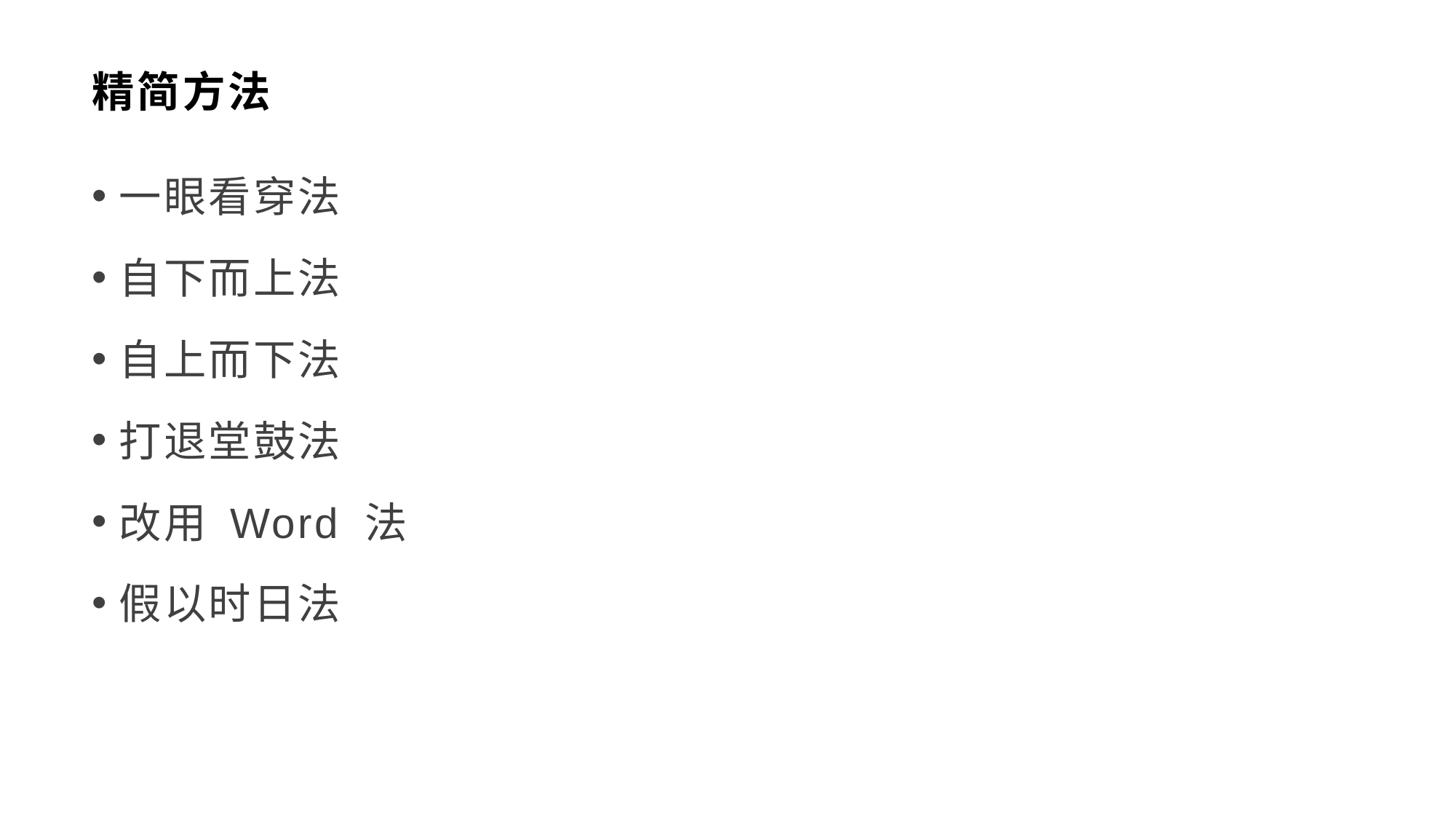

# 精简方法
一眼看穿法
自下而上法
自上而下法
打退堂鼓法
改用 Word 法
假以时日法